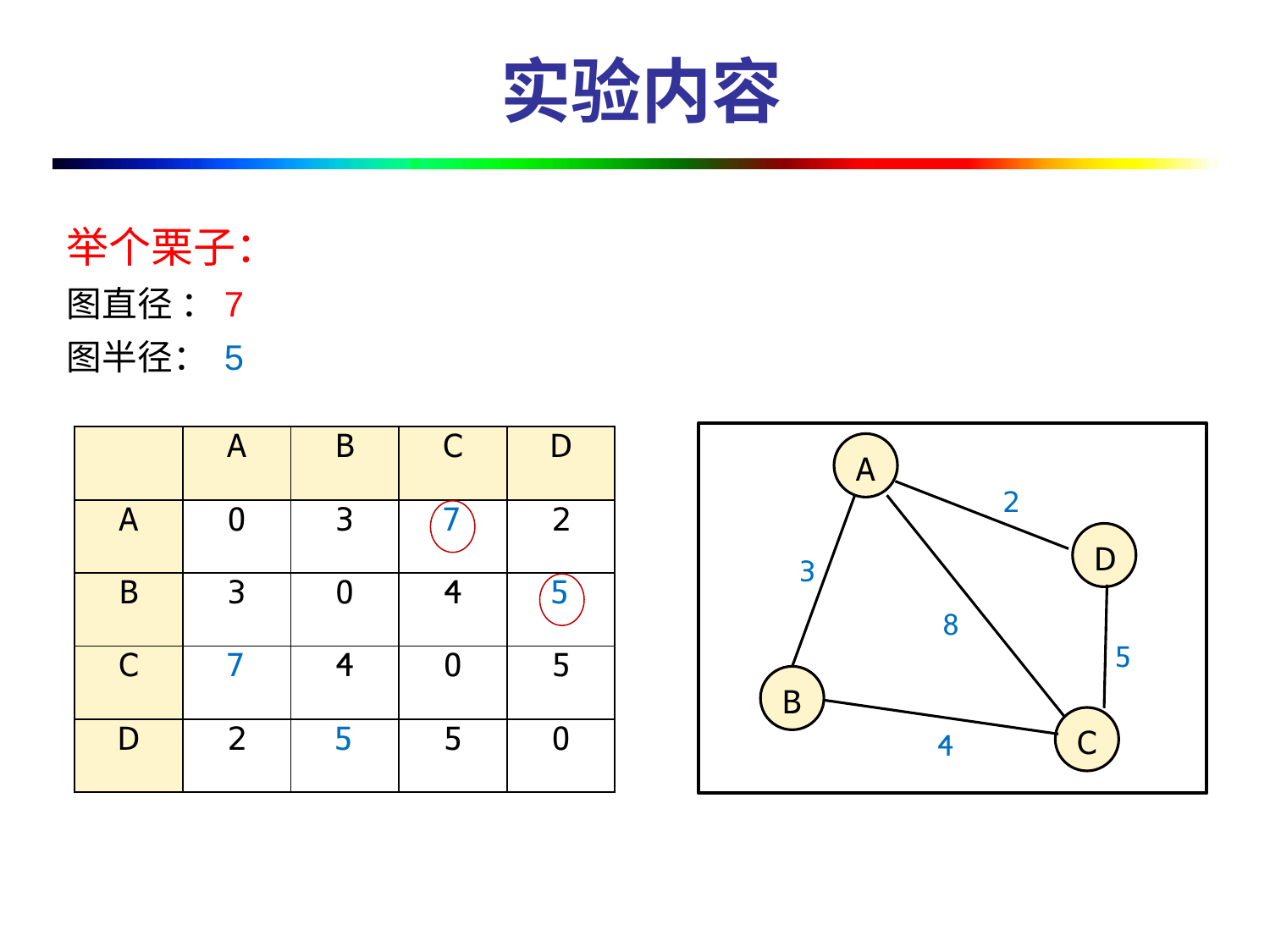

# 实验内容
举个栗子：
图直径 ：7
图半径： 5

|  | A | B | C | D |
| --- | --- | --- | --- | --- |
| A | 0 | 3 | 7 | 2 |
| B | 3 | 0 | 4 | 5 |
| C | 7 | 4 | 0 | 5 |
| D | 2 | 5 | 5 | 0 |
A
2

D
3

8
5
B
C
4